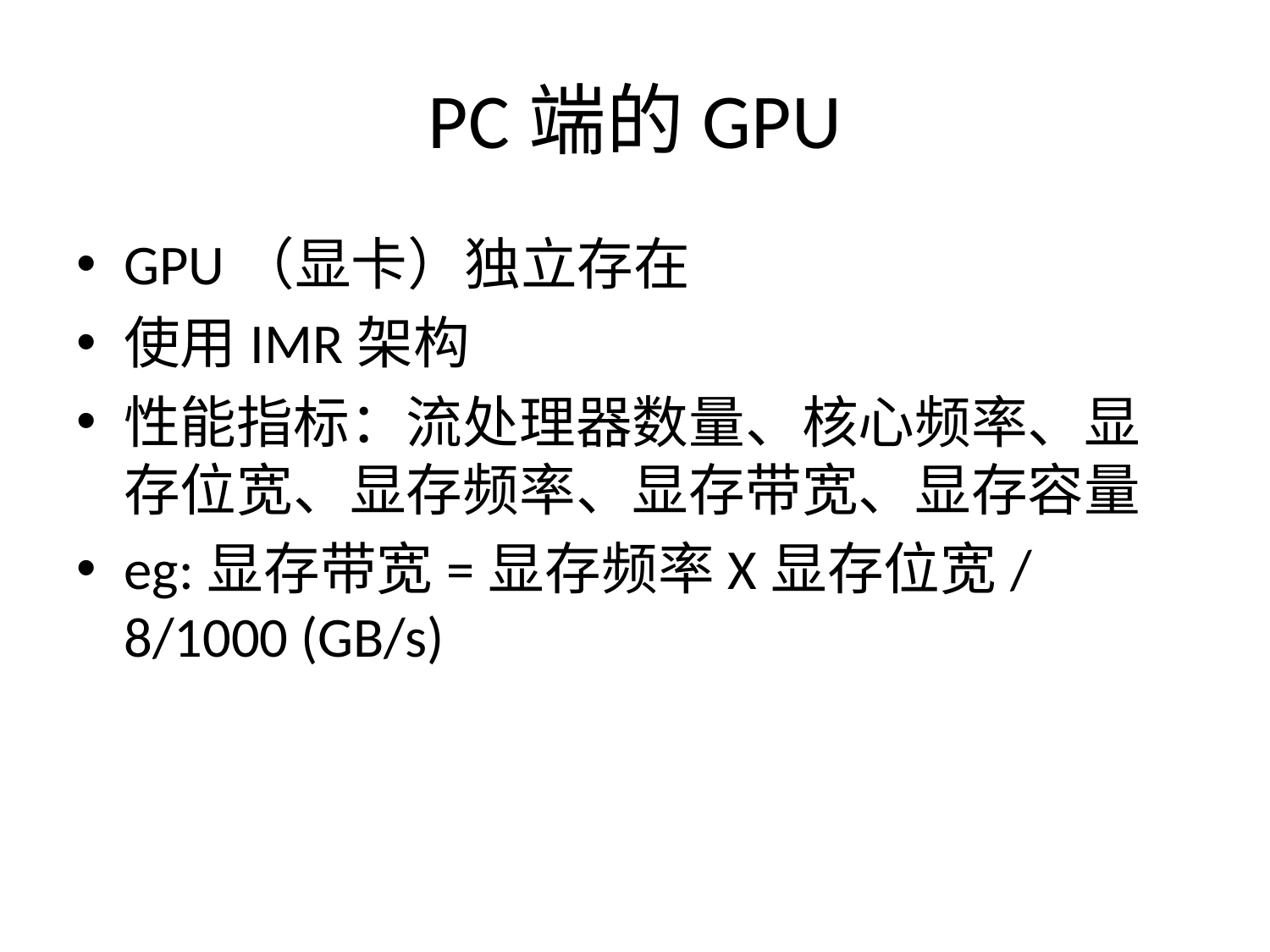

# PC端的GPU
GPU（显卡）独立存在
使用IMR架构
性能指标：流处理器数量、核心频率、显存位宽、显存频率、显存带宽、显存容量
eg:显存带宽=显存频率X显存位宽/8/1000 (GB/s)